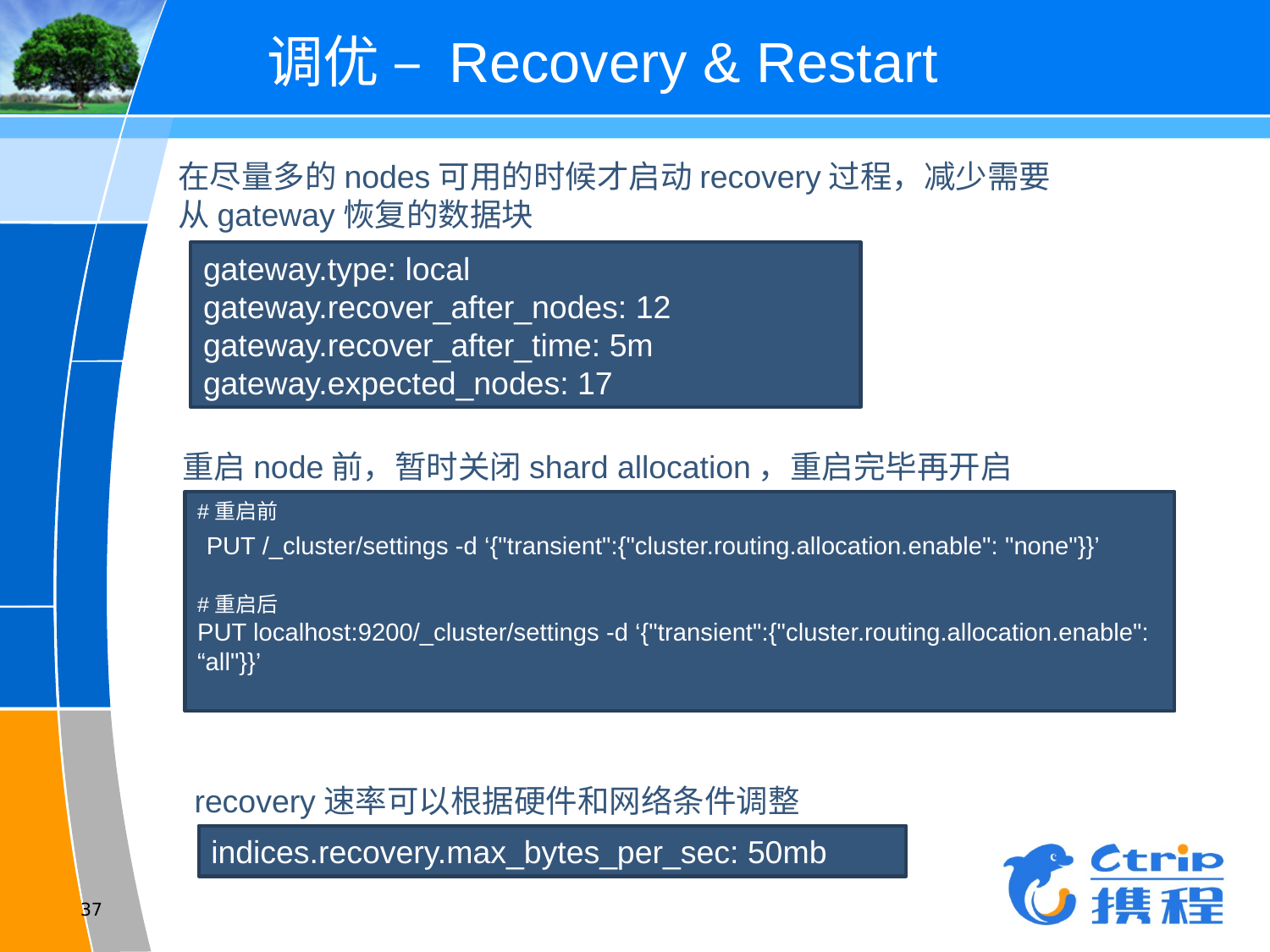

# 调优 – Recovery & Restart
在尽量多的nodes可用的时候才启动recovery过程，减少需要从gateway恢复的数据块
gateway.type: local
gateway.recover_after_nodes: 12
gateway.recover_after_time: 5m
gateway.expected_nodes: 17
重启node前，暂时关闭shard allocation，重启完毕再开启
#重启前
 PUT /_cluster/settings -d ‘{"transient":{"cluster.routing.allocation.enable": "none"}}’

#重启后
PUT localhost:9200/_cluster/settings -d ‘{"transient":{"cluster.routing.allocation.enable": “all"}}’

recovery速率可以根据硬件和网络条件调整
indices.recovery.max_bytes_per_sec: 50mb
37